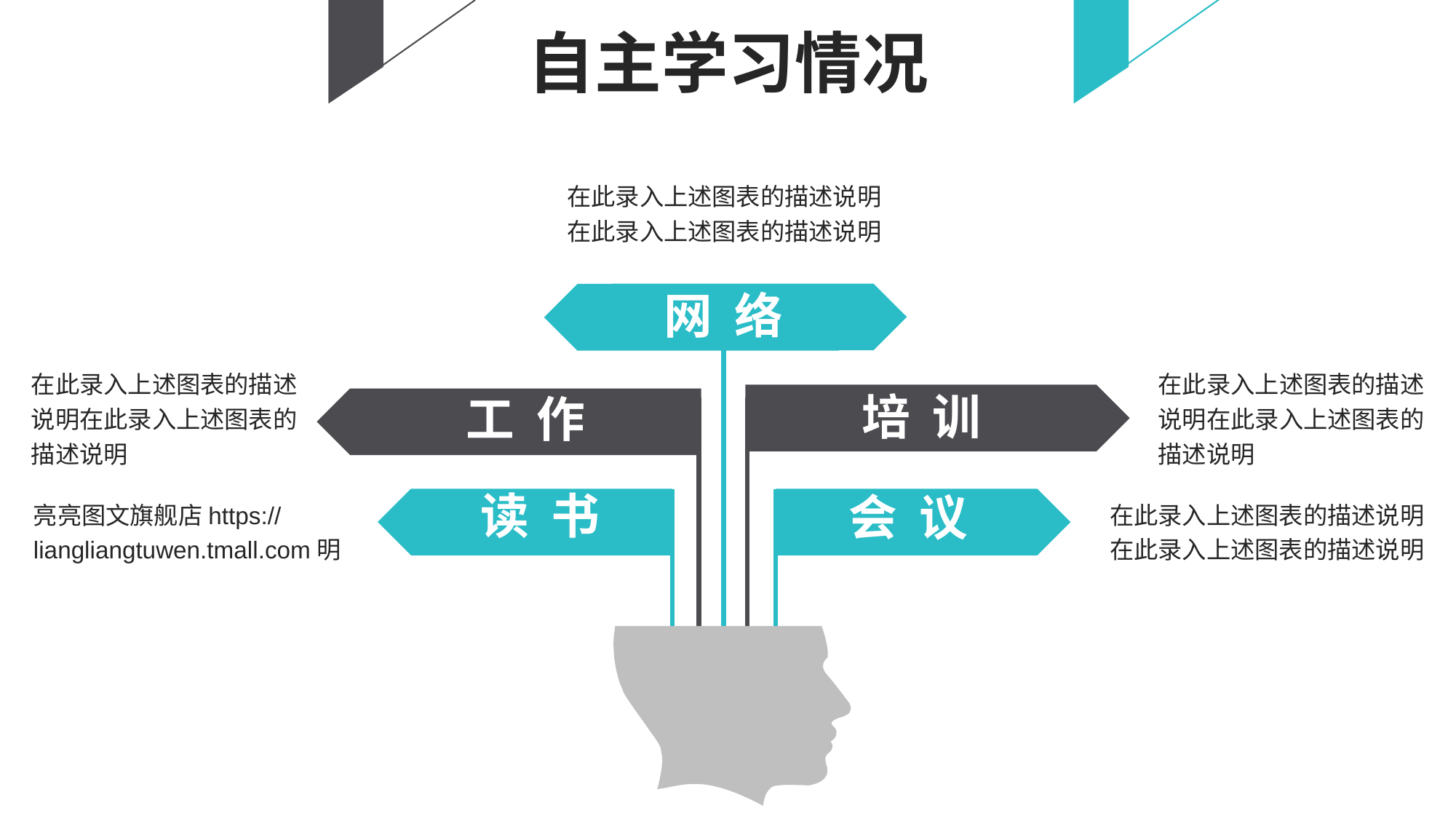

自主学习情况
在此录入上述图表的描述说明在此录入上述图表的描述说明
网  络

在此录入上述图表的描述说明在此录入上述图表的描述说明
在此录入上述图表的描述说明在此录入上述图表的描述说明
培  训

工  作

读  书

会  议

亮亮图文旗舰店https://liangliangtuwen.tmall.com明
在此录入上述图表的描述说明在此录入上述图表的描述说明